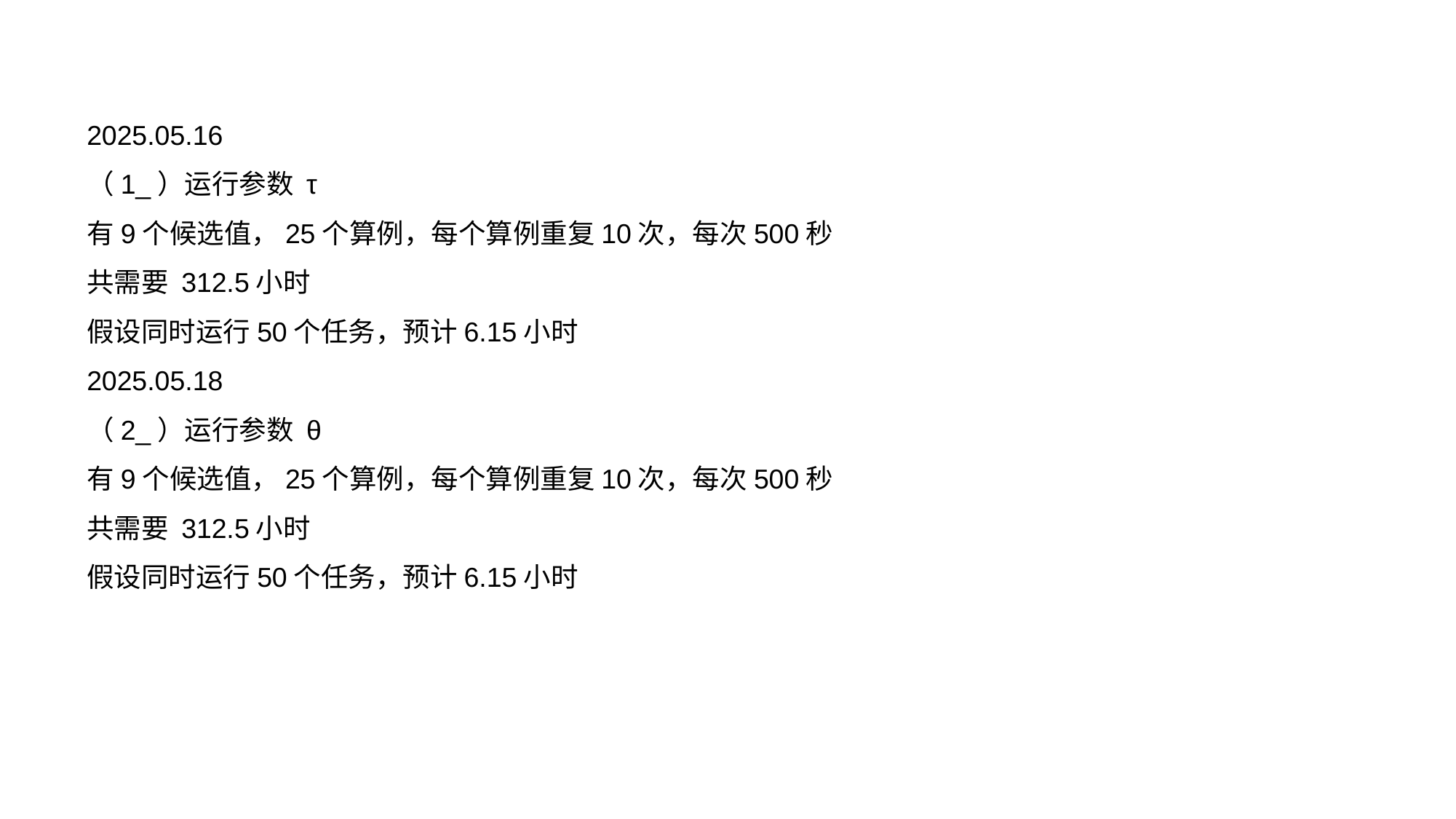

2025.05.16
（1_）运行参数 τ
有9个候选值，25个算例，每个算例重复10次，每次500秒
共需要 312.5小时
假设同时运行50个任务，预计6.15小时
2025.05.18
（2_）运行参数 θ
有9个候选值，25个算例，每个算例重复10次，每次500秒
共需要 312.5小时
假设同时运行50个任务，预计6.15小时